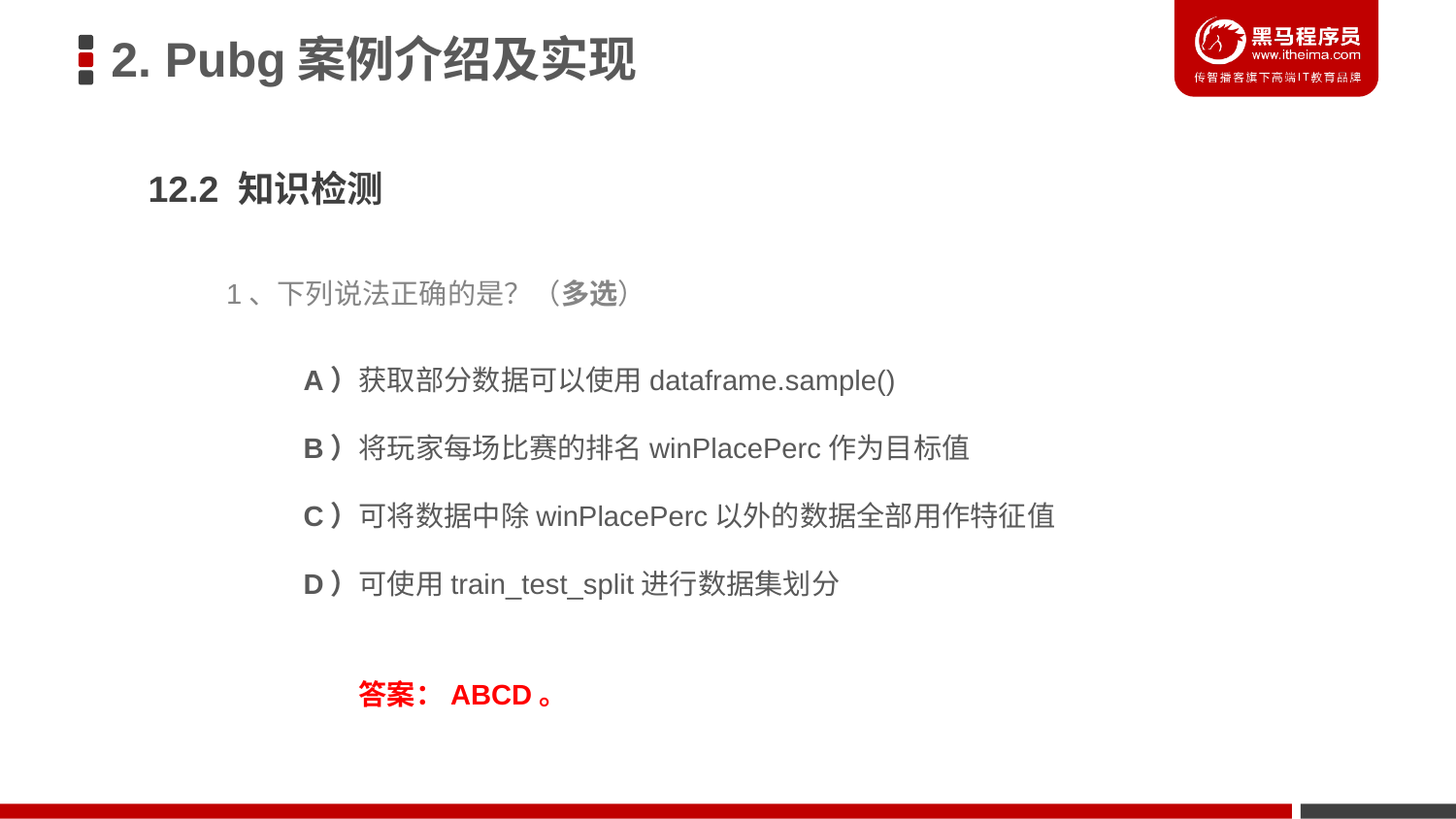

2. Pubg案例介绍及实现
12.2 知识检测
1、下列说法正确的是？（多选）
A）获取部分数据可以使用dataframe.sample()

B）将玩家每场比赛的排名winPlacePerc作为目标值

C）可将数据中除winPlacePerc以外的数据全部用作特征值

D）可使用train_test_split进行数据集划分
答案：ABCD。